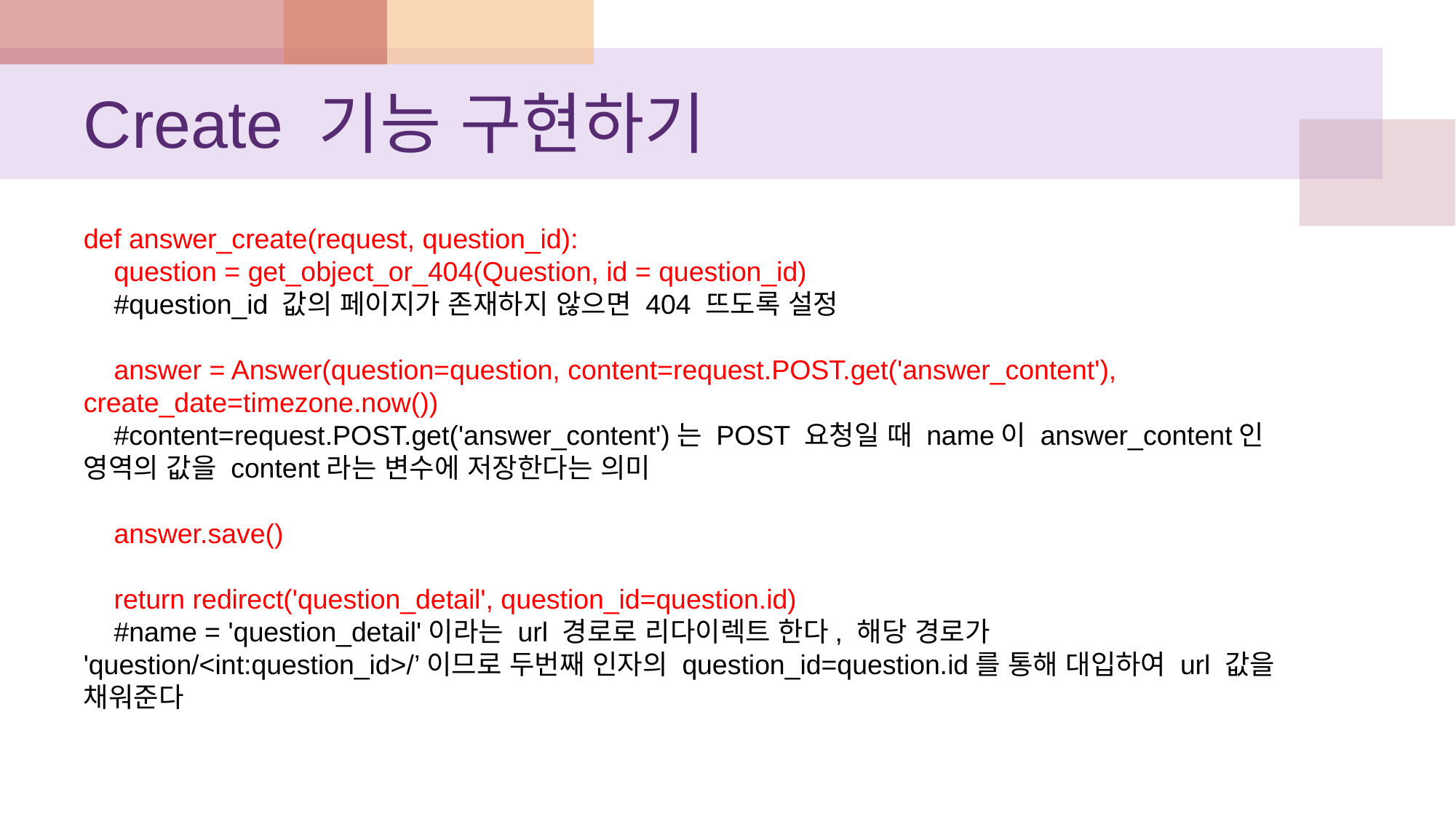

# Create 기능 구현하기
def answer_create(request, question_id):
    question = get_object_or_404(Question, id = question_id)
    #question_id 값의 페이지가 존재하지 않으면 404 뜨도록 설정

    answer = Answer(question=question, content=request.POST.get('answer_content'), create_date=timezone.now())
    #content=request.POST.get('answer_content')는 POST 요청일 때 name이 answer_content인 영역의 값을 content라는 변수에 저장한다는 의미

    answer.save()

    return redirect('question_detail', question_id=question.id)
    #name = 'question_detail'이라는 url 경로로 리다이렉트 한다, 해당 경로가 'question/<int:question_id>/’이므로 두번째 인자의 question_id=question.id를 통해 대입하여 url 값을 채워준다